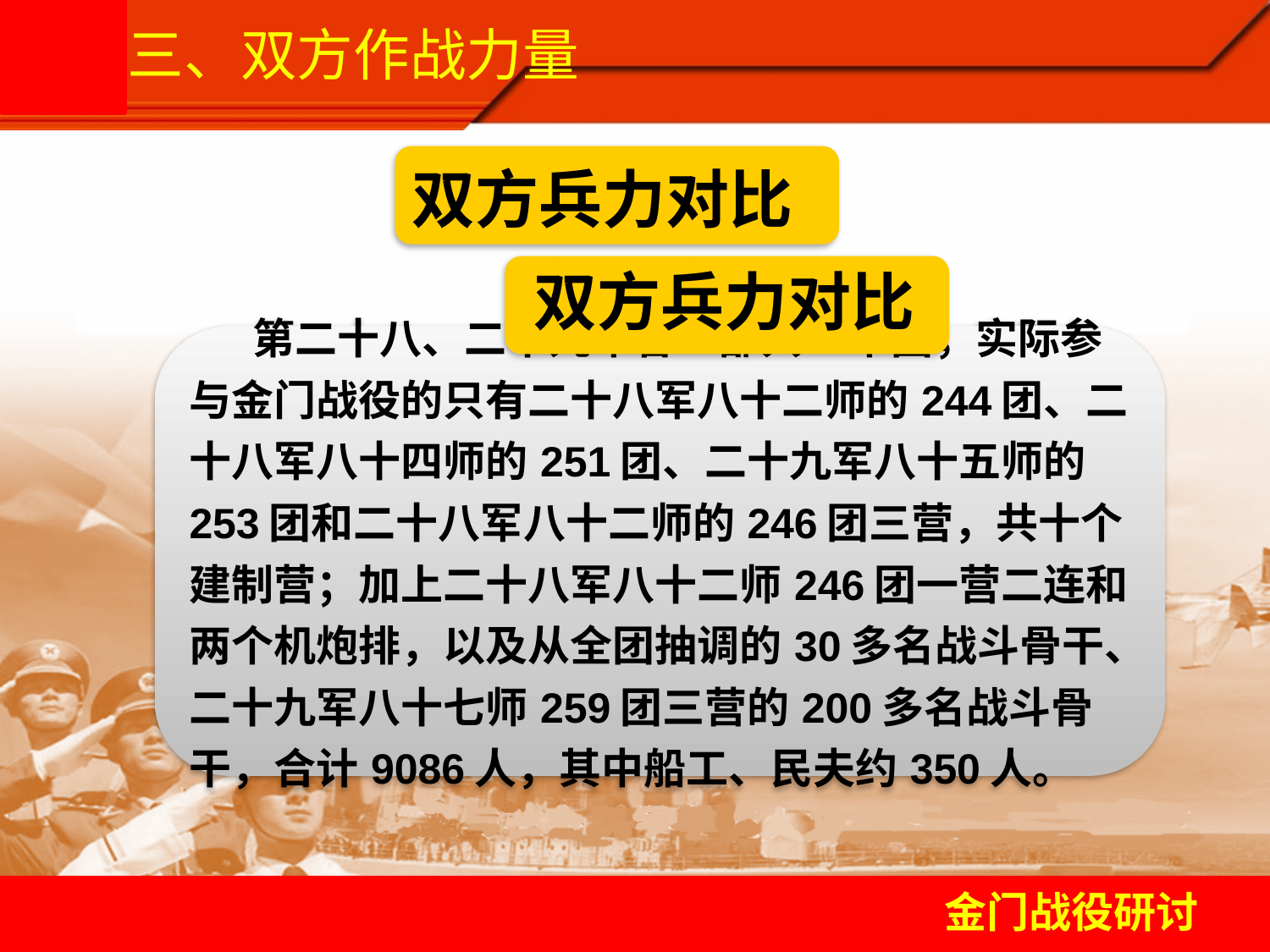

三、双方作战力量

双方兵力对比
双方兵力对比
第二十八、二十九军各一部共7个团，实际参与金门战役的只有二十八军八十二师的244团、二十八军八十四师的251团、二十九军八十五师的253团和二十八军八十二师的246团三营，共十个建制营；加上二十八军八十二师246团一营二连和两个机炮排，以及从全团抽调的30多名战斗骨干、二十九军八十七师259团三营的200多名战斗骨干，合计9086人，其中船工、民夫约350人。
金门战役研讨